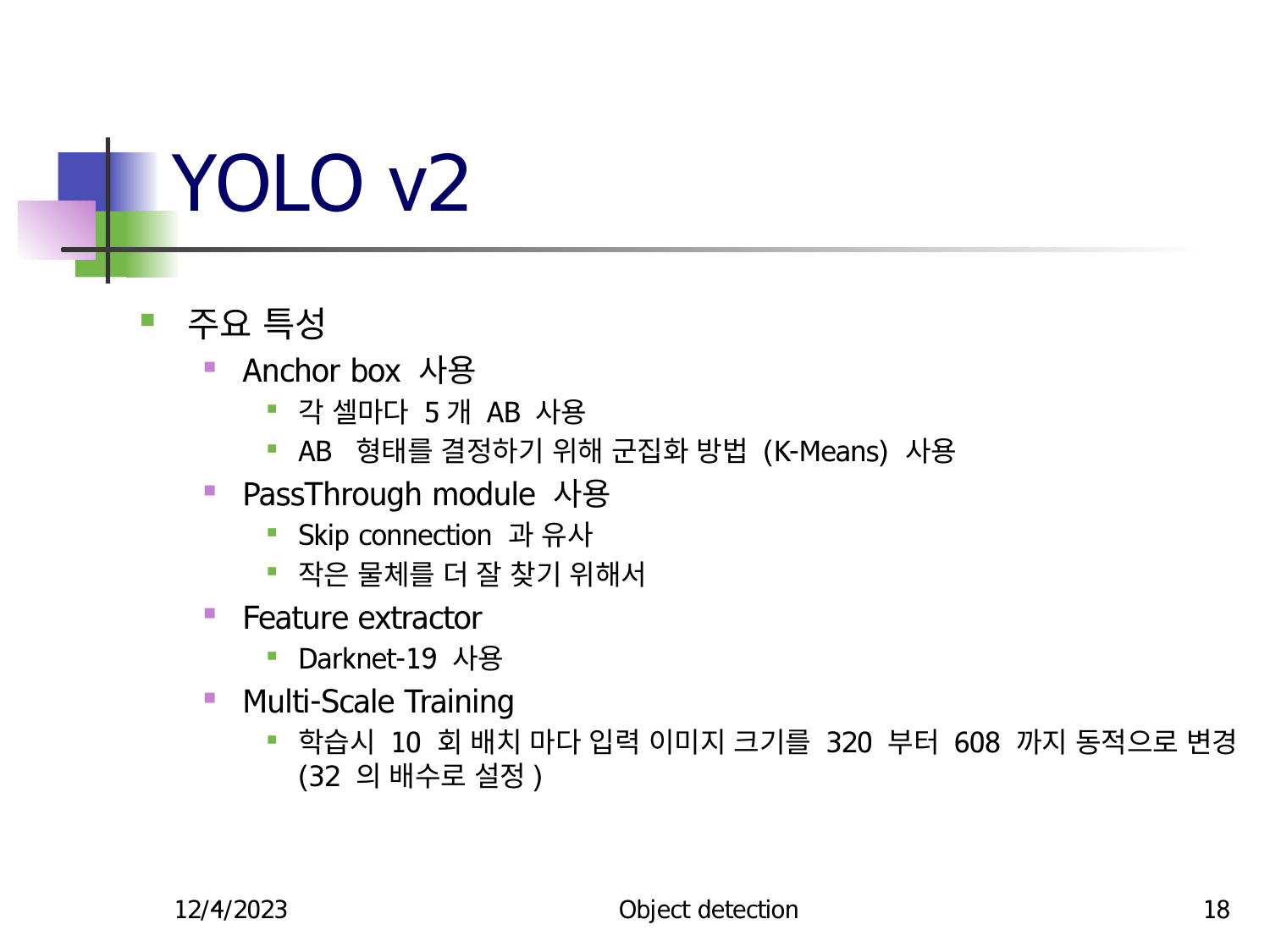

# YOLO v2
주요 특성
Anchor box 사용
각 셀마다 5개 AB 사용
AB  형태를 결정하기 위해 군집화 방법 (K-Means) 사용
PassThrough module 사용
Skip connection 과 유사
작은 물체를 더 잘 찾기 위해서
Feature extractor
Darknet-19 사용
Multi-Scale Training
학습시 10 회 배치 마다 입력 이미지 크기를 320 부터 608 까지 동적으로 변경 (32 의 배수로 설정)

12/4/2023
Object detection
18